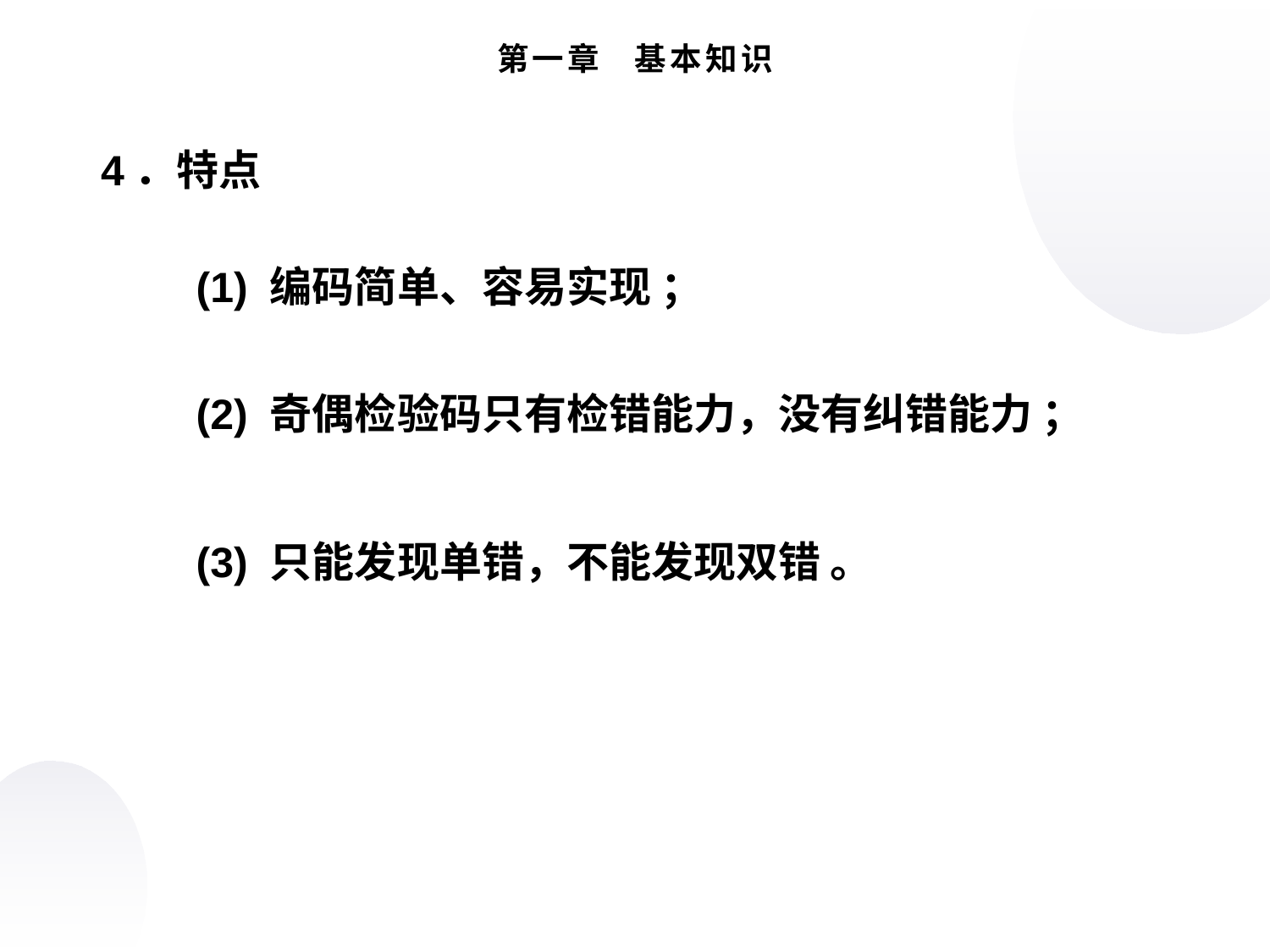

第一章   基本知识
   4．特点
   (1) 编码简单、容易实现 ；
   (2) 奇偶检验码只有检错能力，没有纠错能力 ；
   (3) 只能发现单错，不能发现双错 。

42